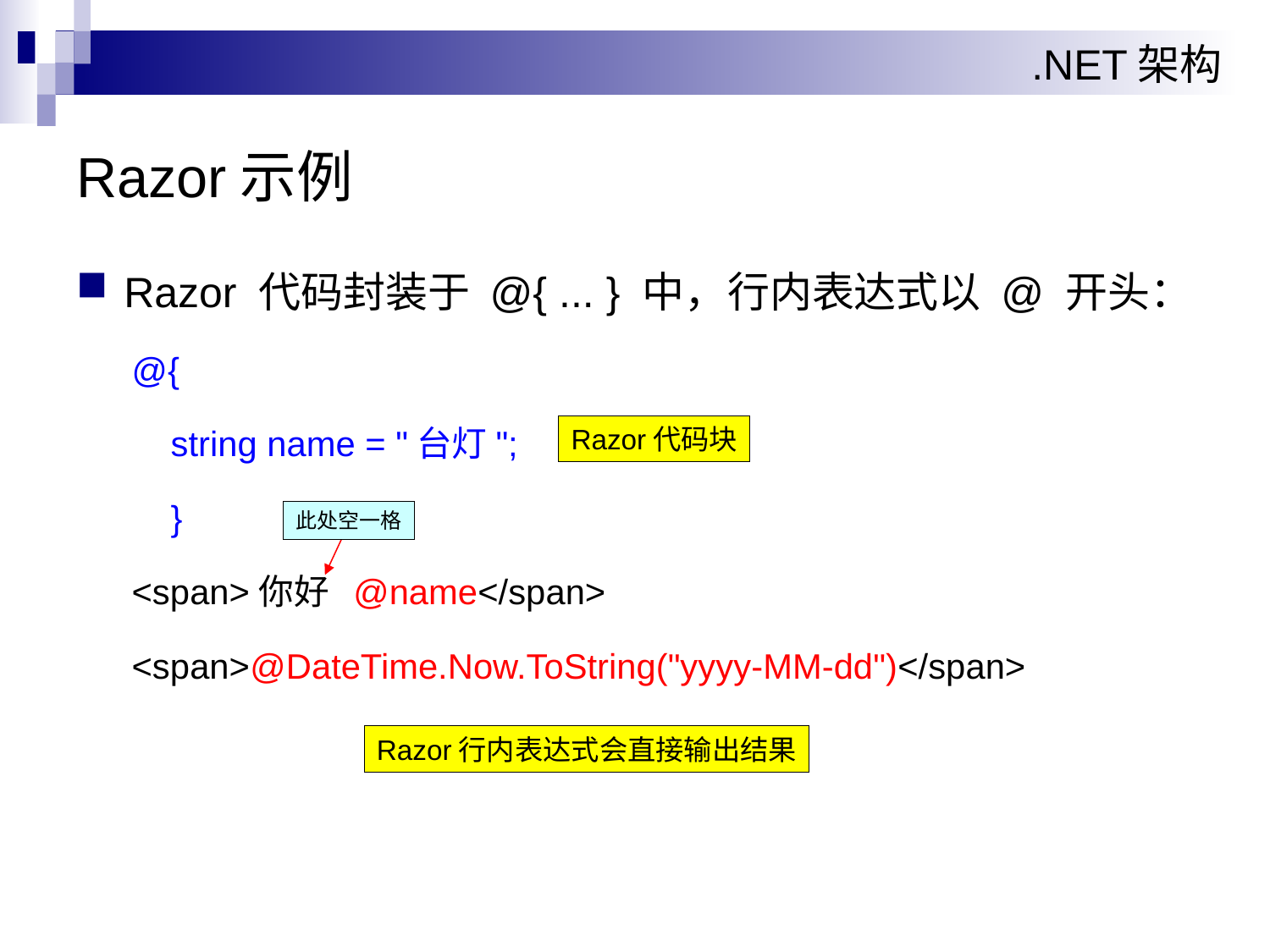

# Razor示例
Razor 代码封装于 @{ ... } 中，行内表达式以 @ 开头：
@{
    string name = "台灯";
    }
<span>你好  @name</span>
<span>@DateTime.Now.ToString("yyyy-MM-dd")</span>

Razor代码块
此处空一格
Razor行内表达式会直接输出结果